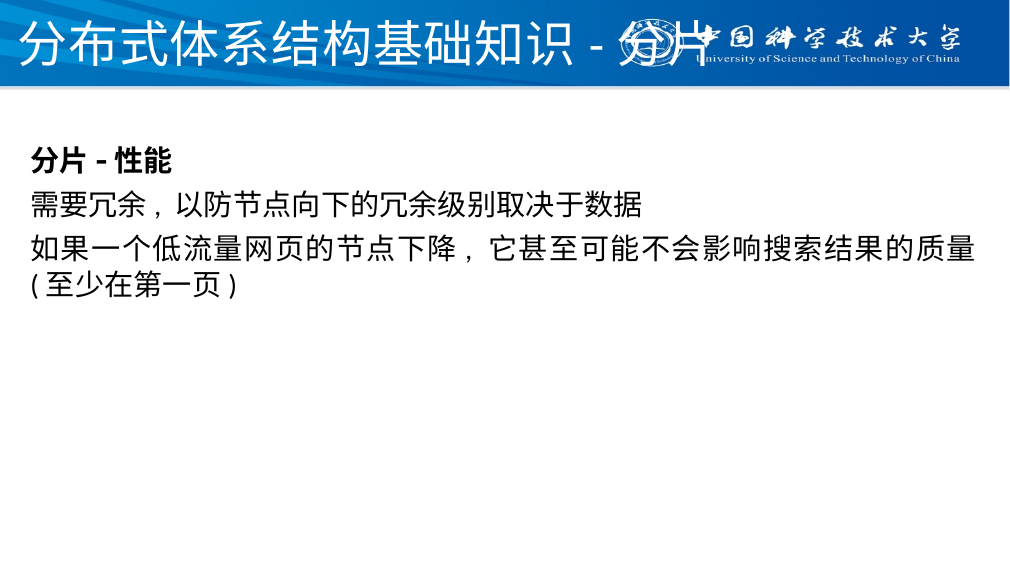

# 分布式体系结构基础知识-分片
分片-性能
需要冗余, 以防节点向下的冗余级别取决于数据
如果一个低流量网页的节点下降, 它甚至可能不会影响搜索结果的质量 (至少在第一页)